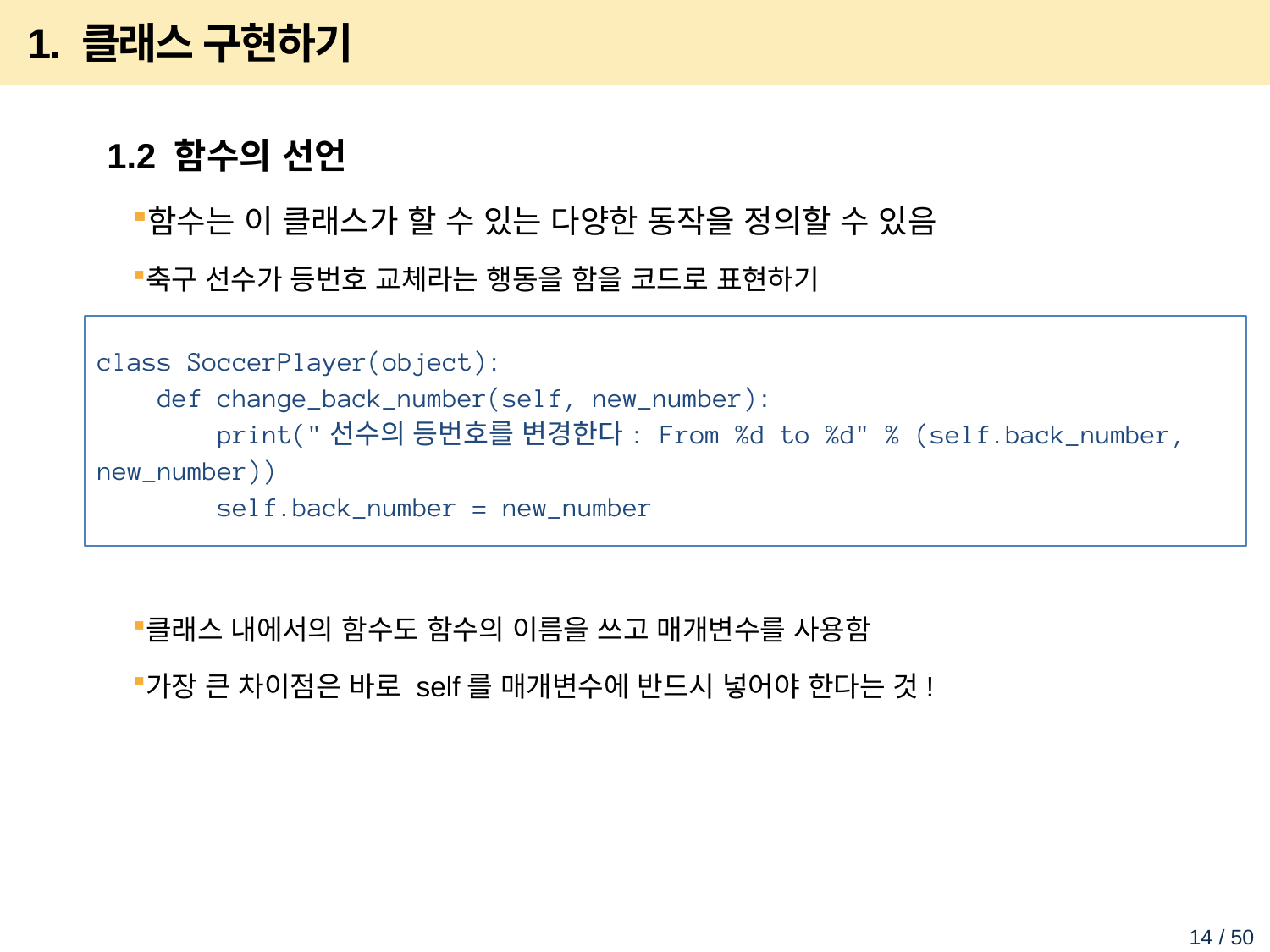

# 1. 클래스 구현하기
1.2 함수의 선언
함수는 이 클래스가 할 수 있는 다양한 동작을 정의할 수 있음
축구 선수가 등번호 교체라는 행동을 함을 코드로 표현하기

클래스 내에서의 함수도 함수의 이름을 쓰고 매개변수를 사용함
가장 큰 차이점은 바로 self를 매개변수에 반드시 넣어야 한다는 것!
class SoccerPlayer(object):
    def change_back_number(self, new_number):
        print("선수의 등번호를 변경한다: From %d to %d" % (self.back_number,
new_number))
        self.back_number = new_number